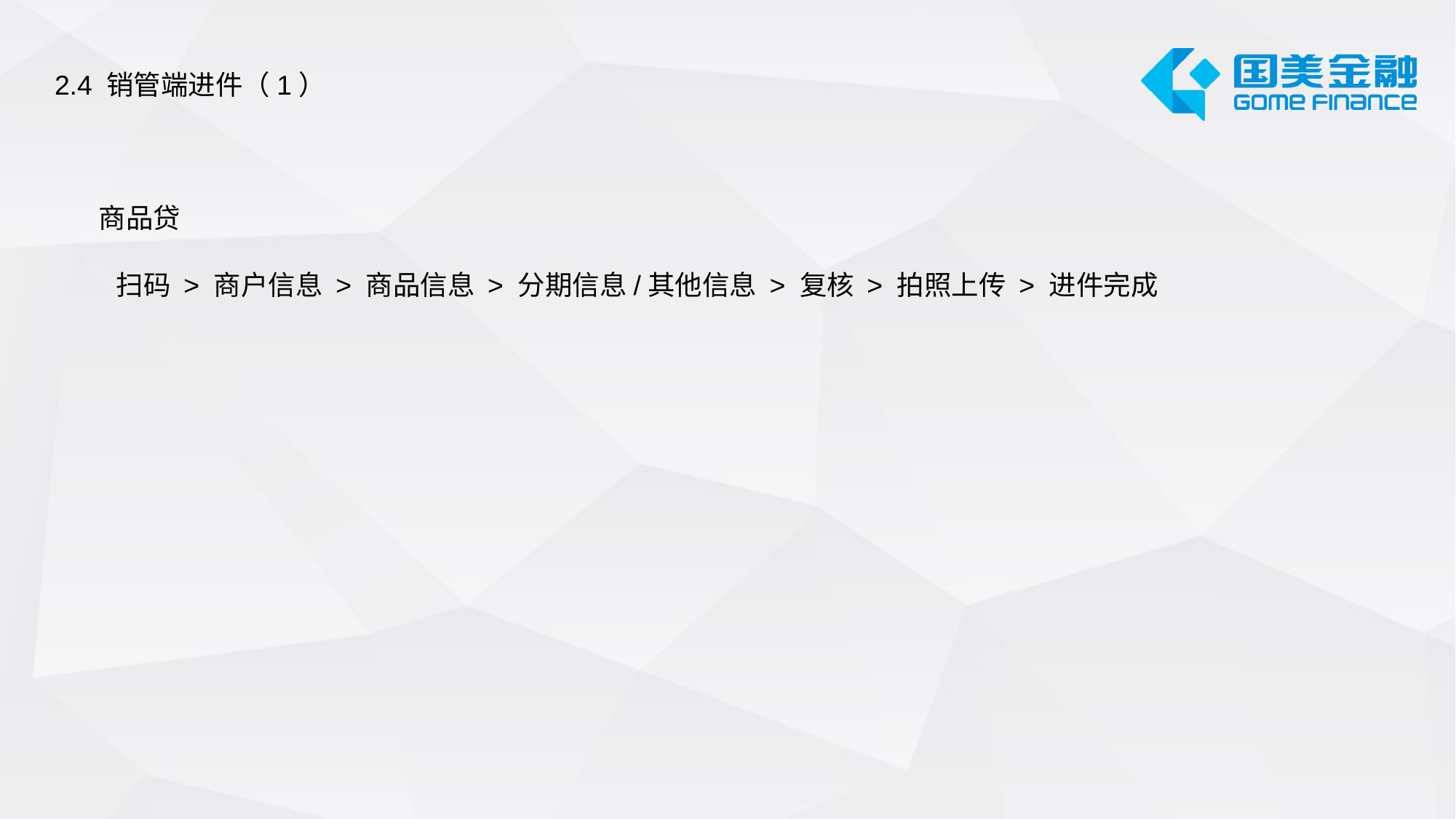

2.4 销管端进件（1）
商品贷
扫码 > 商户信息 > 商品信息 > 分期信息/其他信息 > 复核 > 拍照上传 > 进件完成